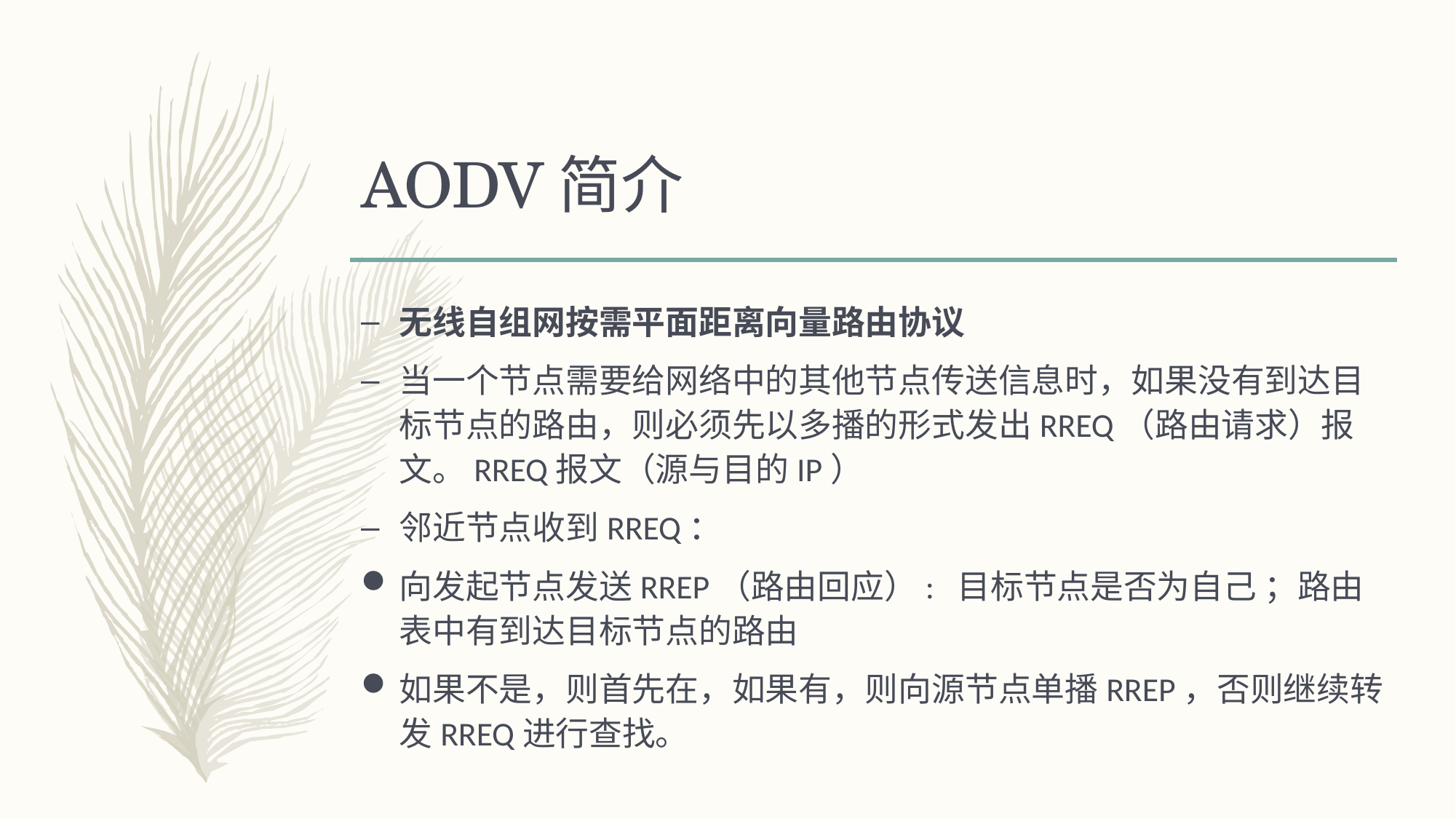

# AODV简介
无线自组网按需平面距离向量路由协议
当一个节点需要给网络中的其他节点传送信息时，如果没有到达目标节点的路由，则必须先以多播的形式发出RREQ（路由请求）报文。RREQ报文（源与目的IP）
邻近节点收到RREQ：
向发起节点发送RREP（路由回应）:  目标节点是否为自己 ；路由表中有到达目标节点的路由
如果不是，则首先在，如果有，则向源节点单播RREP，否则继续转发RREQ进行查找。